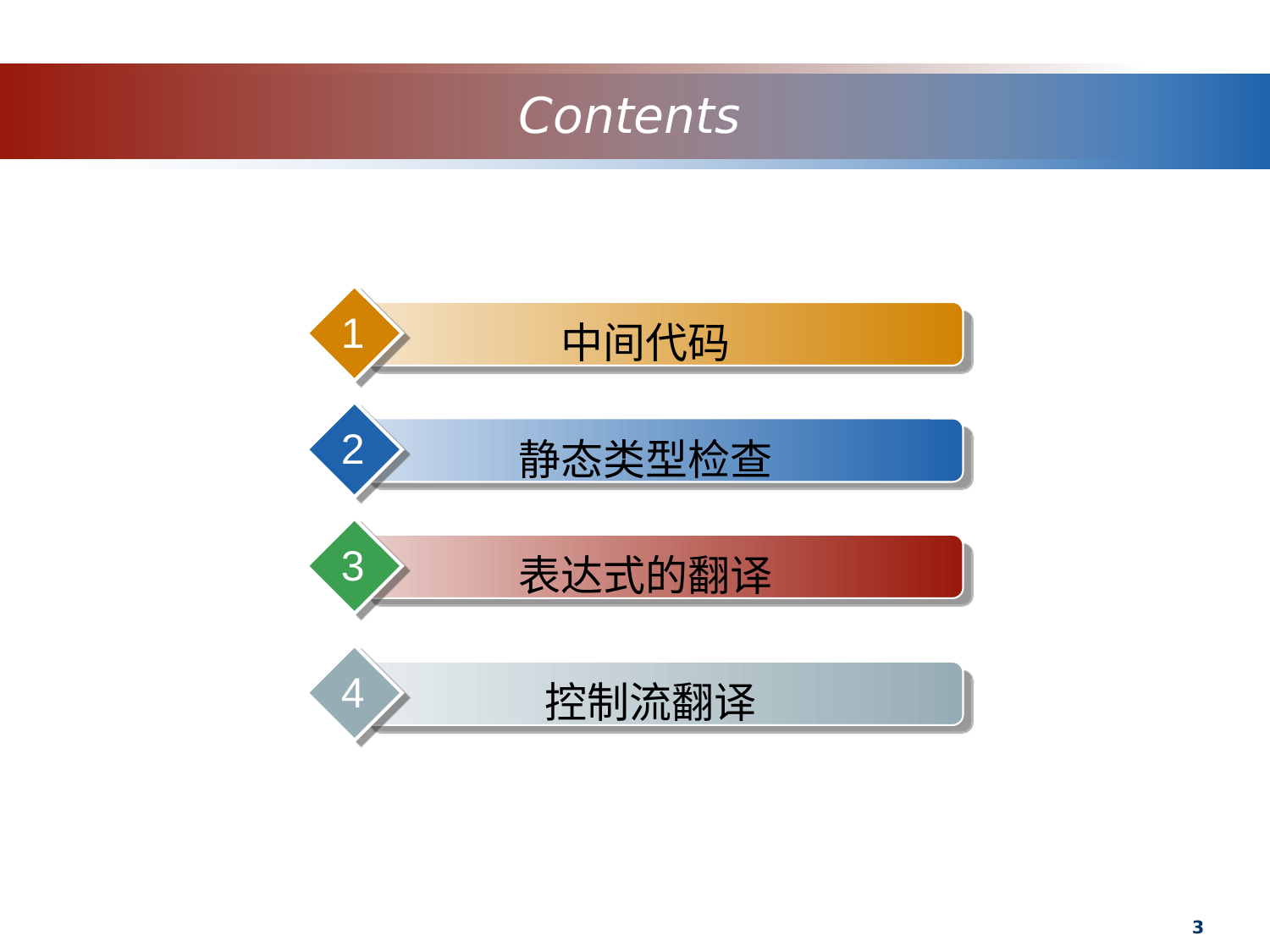

# Contents

1

中间代码

2

静态类型检查

3

表达式的翻译

4

控制流翻译
3